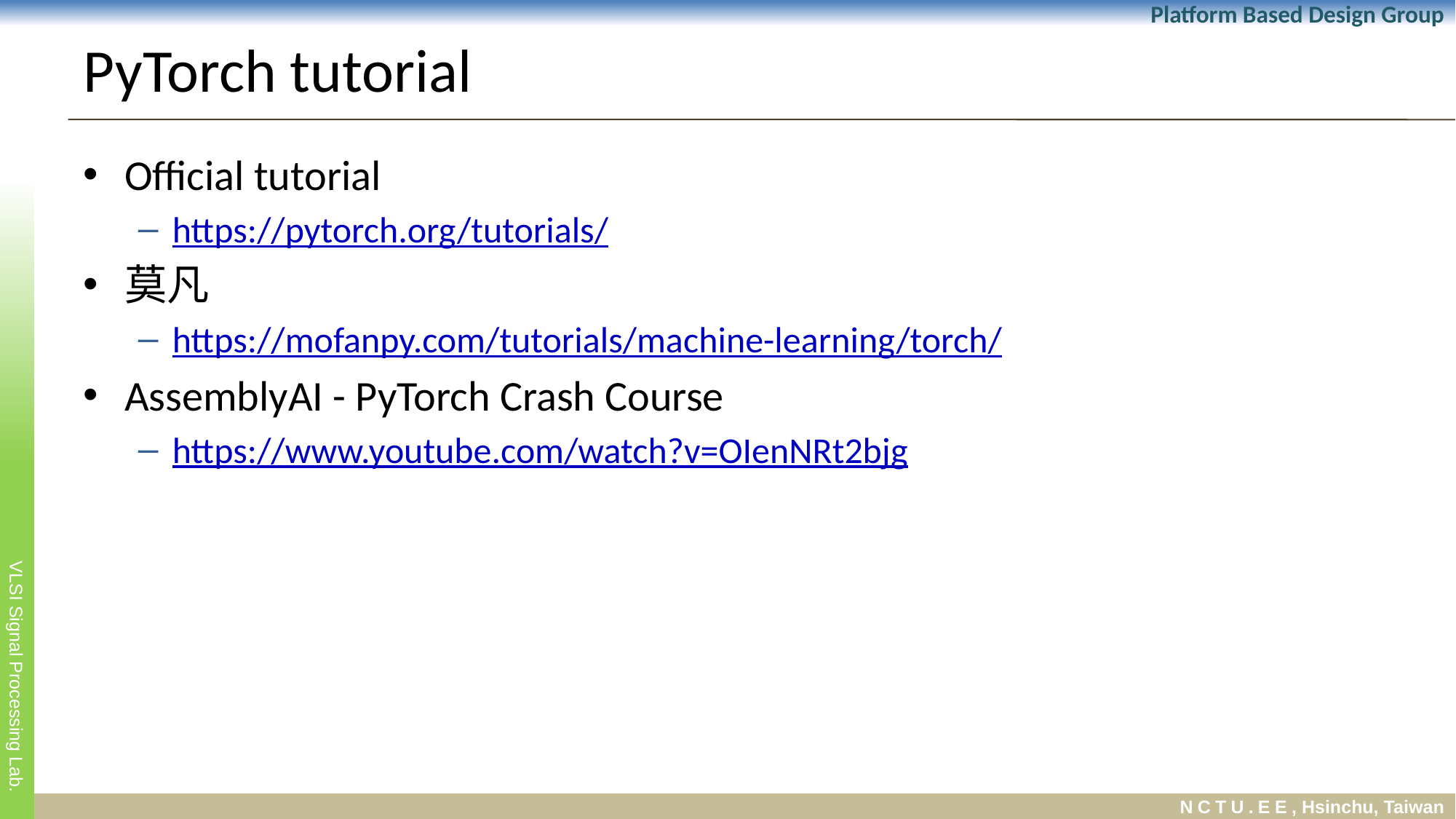

# PyTorch tutorial
Official tutorial
https://pytorch.org/tutorials/
莫凡
https://mofanpy.com/tutorials/machine-learning/torch/
AssemblyAI - PyTorch Crash Course
https://www.youtube.com/watch?v=OIenNRt2bjg